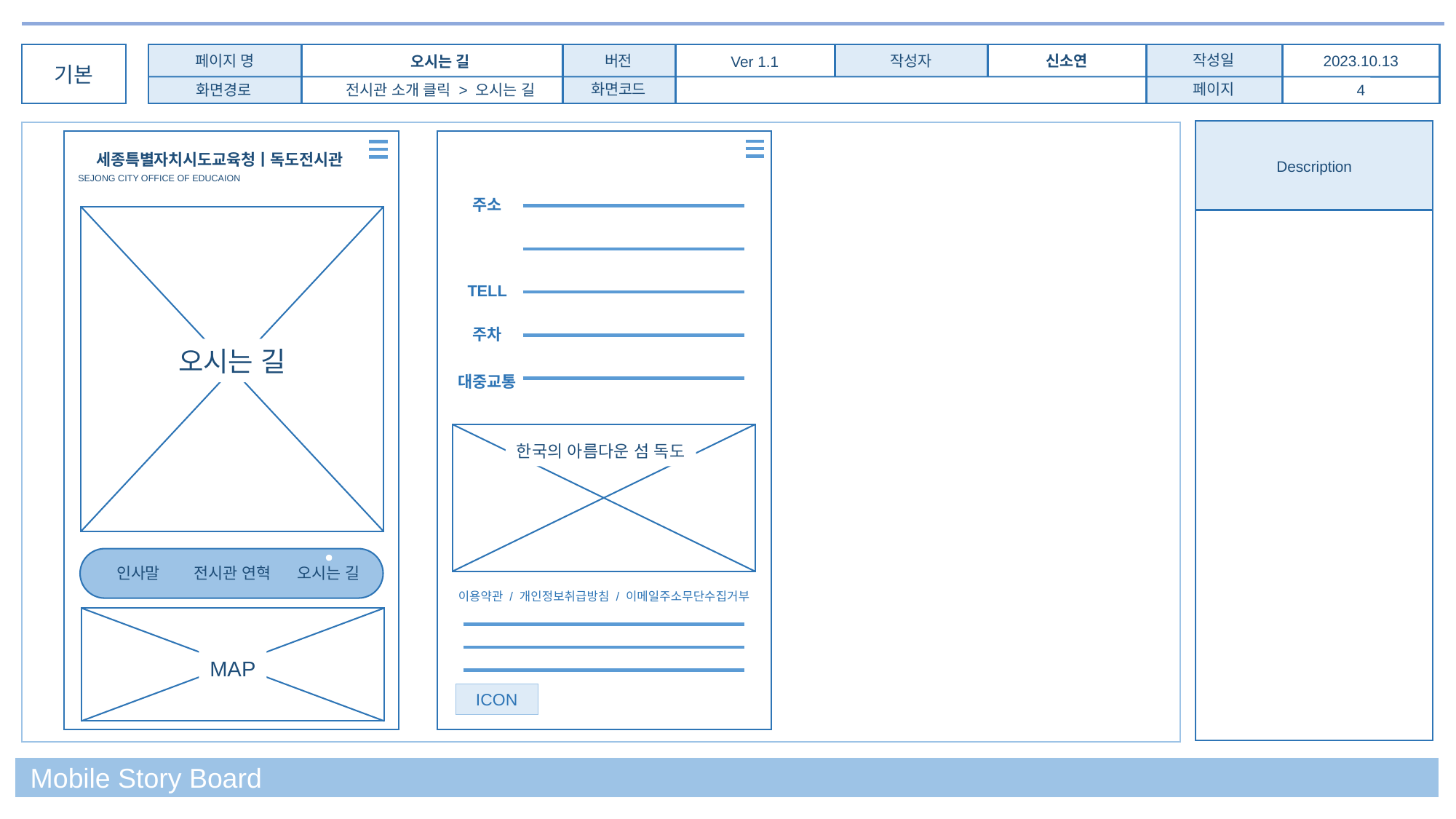

작성일
페이지 명
신소연
2023.10.13
버전
작성자
오시는 길
Ver 1.1
기본
화면코드
페이지
전시관 소개 클릭 > 오시는 길
화면경로
4

세종특별자치시도교육청ㅣ독도전시관
Description
SEJONG CITY OFFICE OF EDUCAION
주소

오시는 길
TELL
주차
대중교통

한국의 아름다운 섬 독도

인사말
전시관 연혁
오시는 길

이용약관 / 개인정보취급방침 / 이메일주소무단수집거부

MAP
ICON
Mobile Story Board